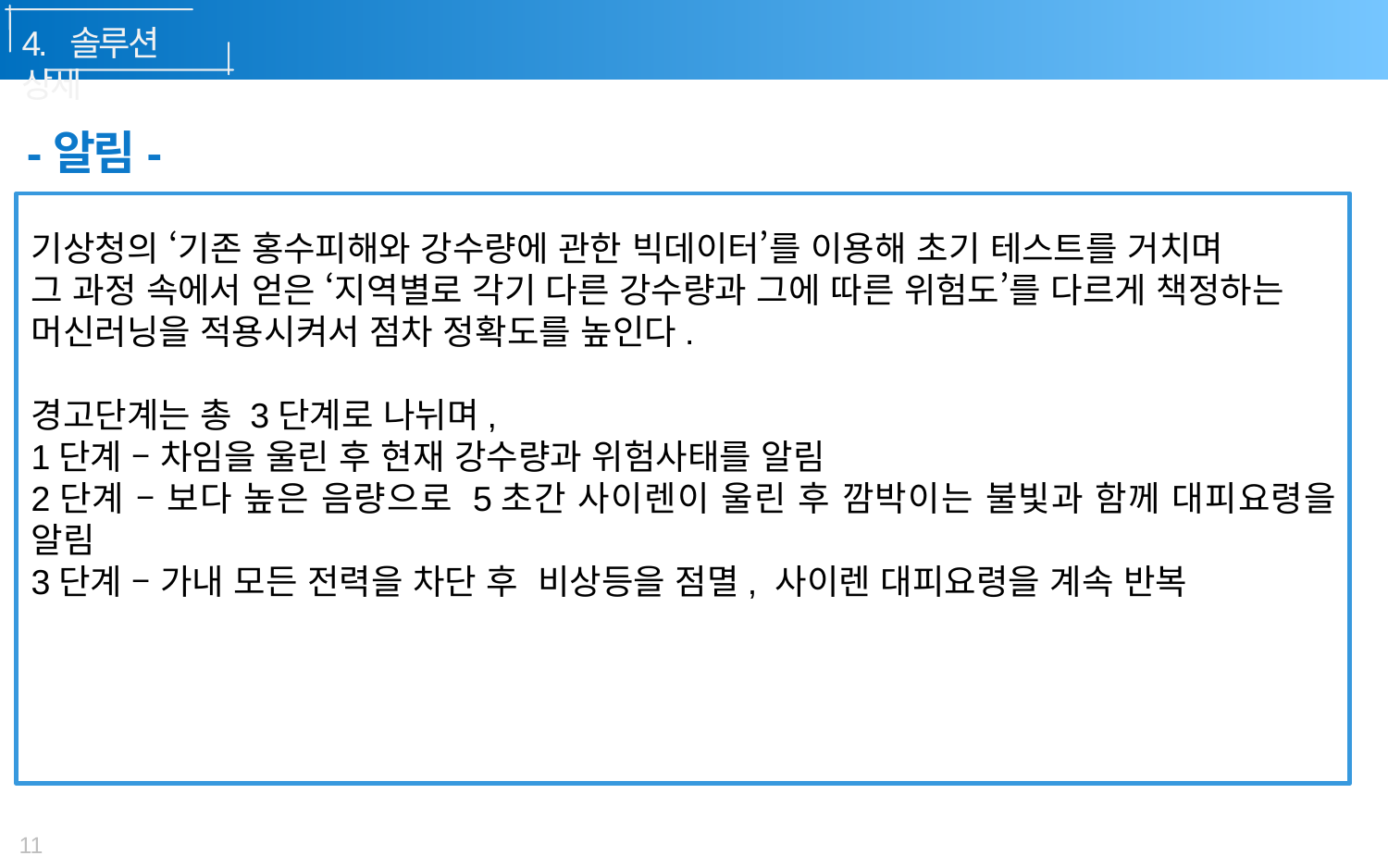

4.  솔루션 상세
-알림-

기상청의 ‘기존 홍수피해와 강수량에 관한 빅데이터’를 이용해 초기 테스트를 거치며
그 과정 속에서 얻은 ‘지역별로 각기 다른 강수량과 그에 따른 위험도’를 다르게 책정하는
머신러닝을 적용시켜서 점차 정확도를 높인다.

경고단계는 총 3단계로 나뉘며,
1단계 – 차임을 울린 후 현재 강수량과 위험사태를 알림
2단계 – 보다 높은 음량으로 5초간 사이렌이 울린 후 깜박이는 불빛과 함께 대피요령을 알림
3단계 – 가내 모든 전력을 차단 후  비상등을 점멸, 사이렌 대피요령을 계속 반복
11